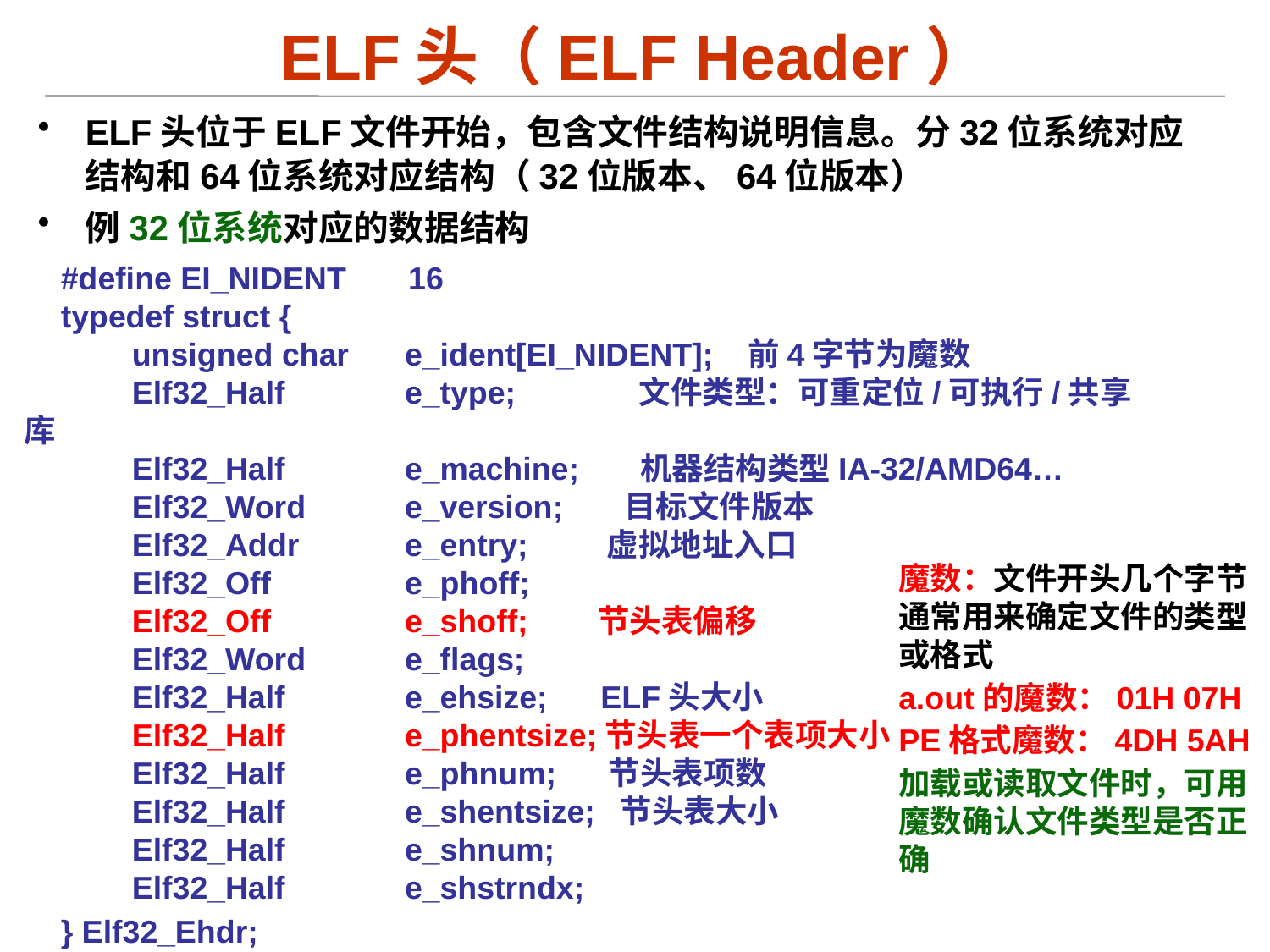

# ELF头（ELF Header）
ELF头位于ELF文件开始，包含文件结构说明信息。分32位系统对应结构和64位系统对应结构（32位版本、64位版本）
例32位系统对应的数据结构
#define EI_NIDENT       16
typedef struct {
        unsigned char   	e_ident[EI_NIDENT];   前4字节为魔数
        Elf32_Half      	e_type;             文件类型：可重定位/可执行/共享库
        Elf32_Half      	e_machine;      机器结构类型IA-32/AMD64…
        Elf32_Word      	e_version;      目标文件版本
        Elf32_Addr      	e_entry;        虚拟地址入口
        Elf32_Off       	e_phoff;
        Elf32_Off       	e_shoff;       节头表偏移
        Elf32_Word      	e_flags;
        Elf32_Half      	e_ehsize;      ELF头大小
        Elf32_Half      	e_phentsize;节头表一个表项大小
        Elf32_Half      	e_phnum;     节头表项数
        Elf32_Half      	e_shentsize;  节头表大小
        Elf32_Half      	e_shnum;
        Elf32_Half      	e_shstrndx;
} Elf32_Ehdr;
魔数：文件开头几个字节通常用来确定文件的类型或格式
a.out的魔数：01H 07H
PE格式魔数：4DH 5AH
加载或读取文件时，可用魔数确认文件类型是否正确